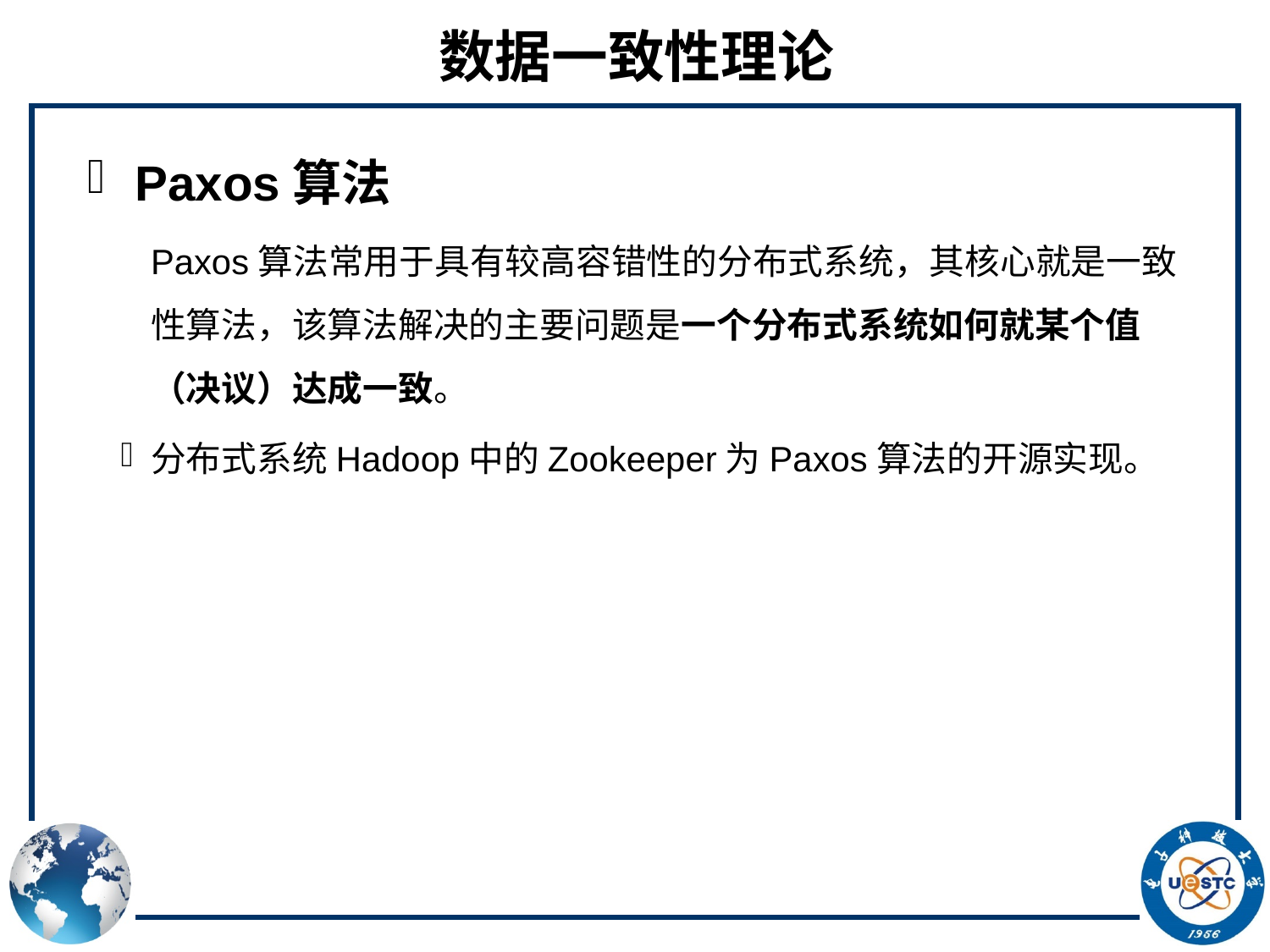

# 数据一致性理论
Paxos算法
Paxos算法常用于具有较高容错性的分布式系统，其核心就是一致性算法，该算法解决的主要问题是一个分布式系统如何就某个值（决议）达成一致。
分布式系统Hadoop中的Zookeeper为Paxos算法的开源实现。